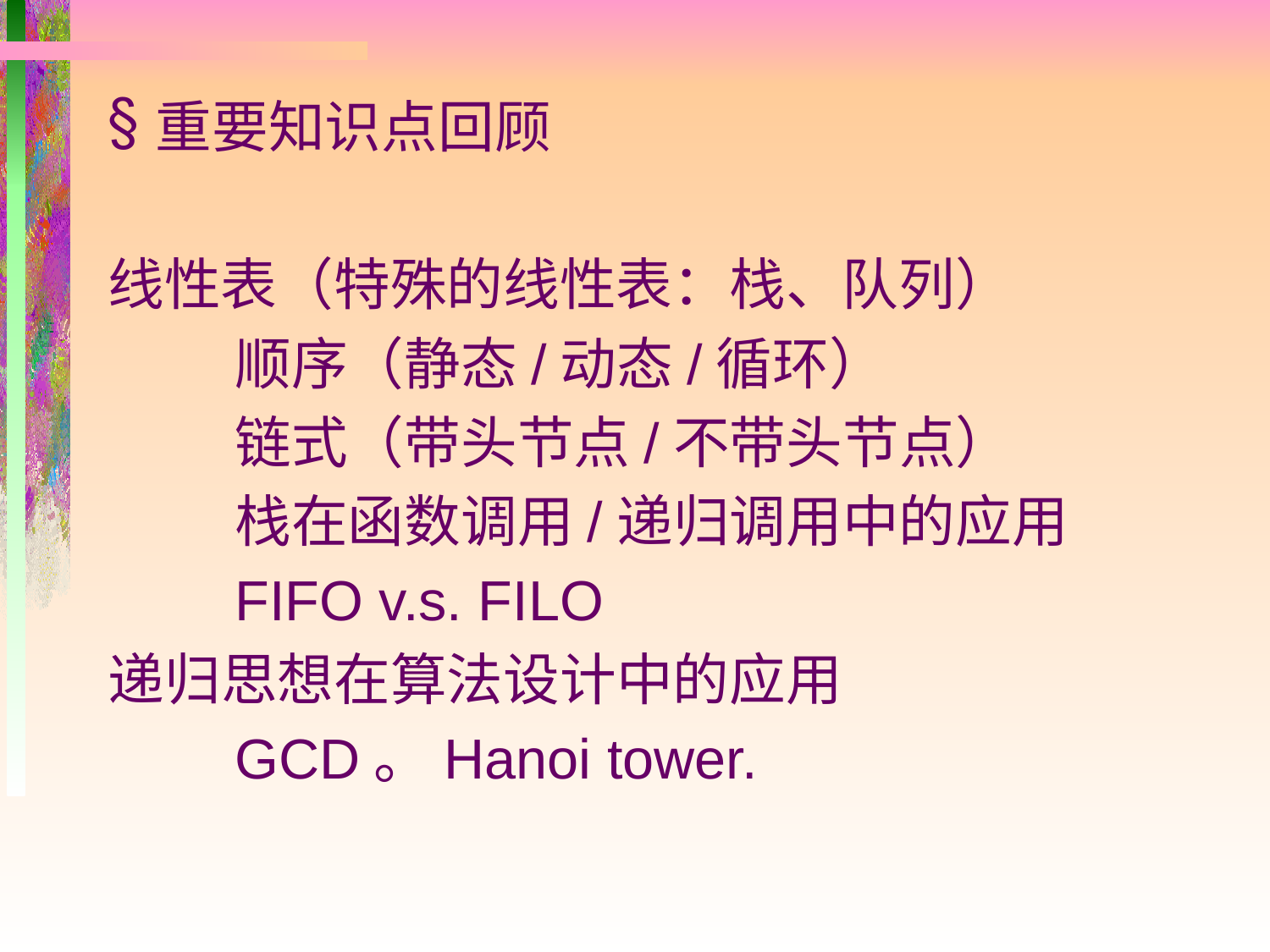

# 重要知识点回顾

线性表（特殊的线性表：栈、队列）
	顺序（静态/动态/循环）
	链式（带头节点/不带头节点）
	栈在函数调用/递归调用中的应用
	FIFO v.s. FILO
递归思想在算法设计中的应用
	GCD。Hanoi tower.